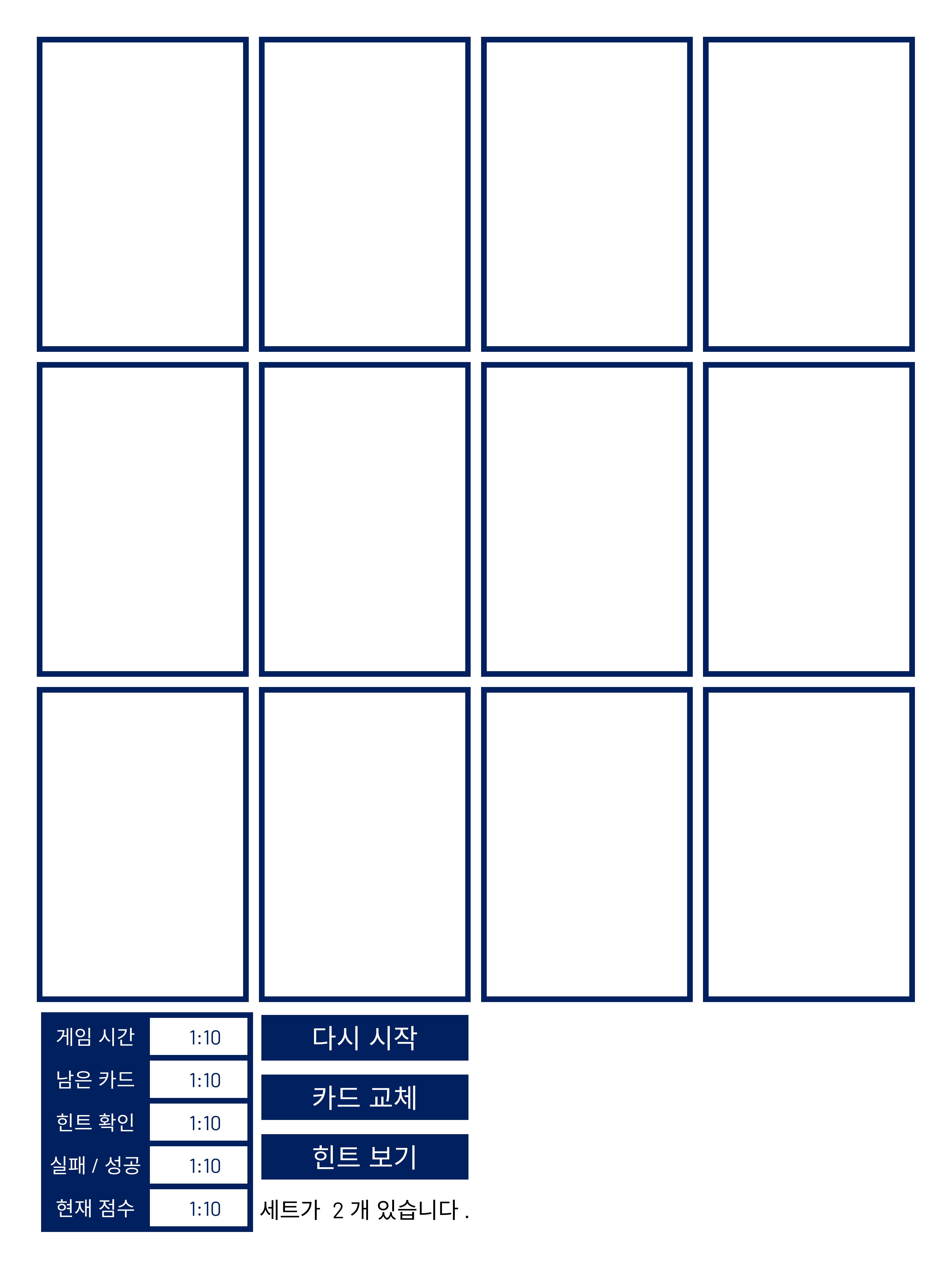

게임 시간
1:10
남은 카드
1:10
힌트 확인
1:10
실패/성공
1:10
현재 점수
1:10
다시 시작
카드 교체
힌트 보기
세트가 2개 있습니다.